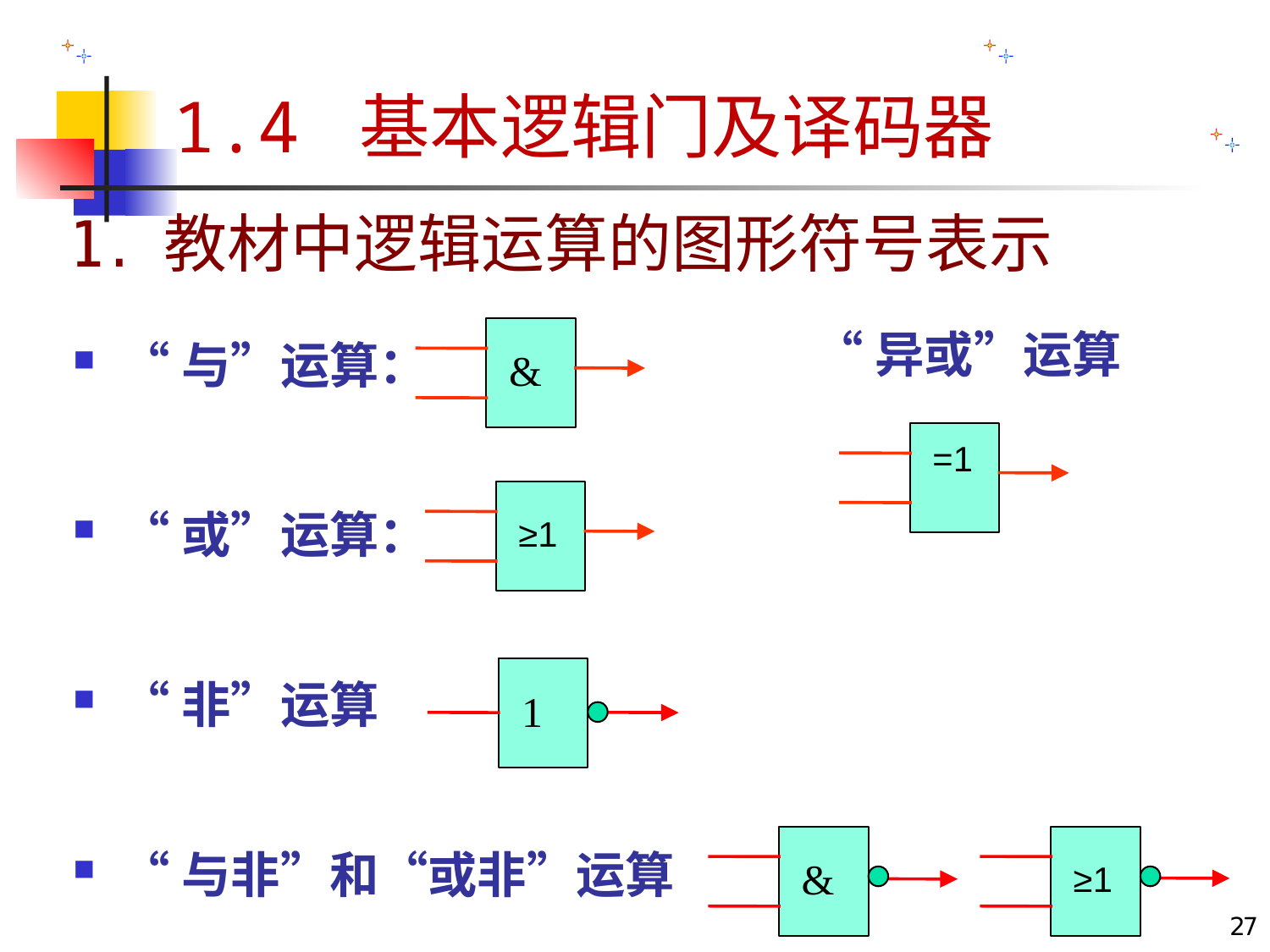

1.4 基本逻辑门及译码器
# 1. 教材中逻辑运算的图形符号表示
“异或”运算

&
“与”运算：

“或”运算：

“非”运算

“与非”和“或非”运算

=1

≥1

1

&

≥1

27